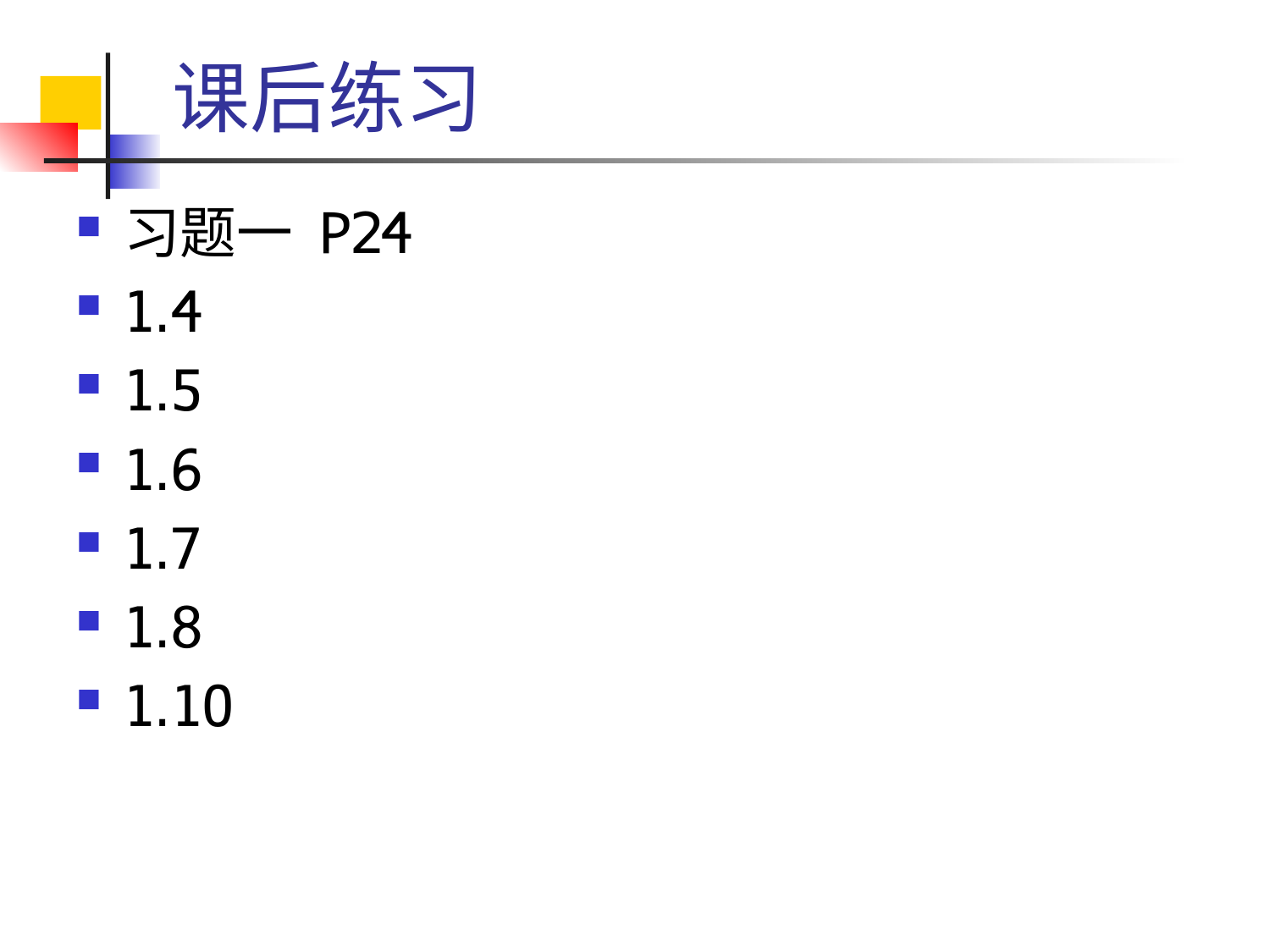

# 课后练习
习题一 P24
1.4
1.5
1.6
1.7
1.8
1.10